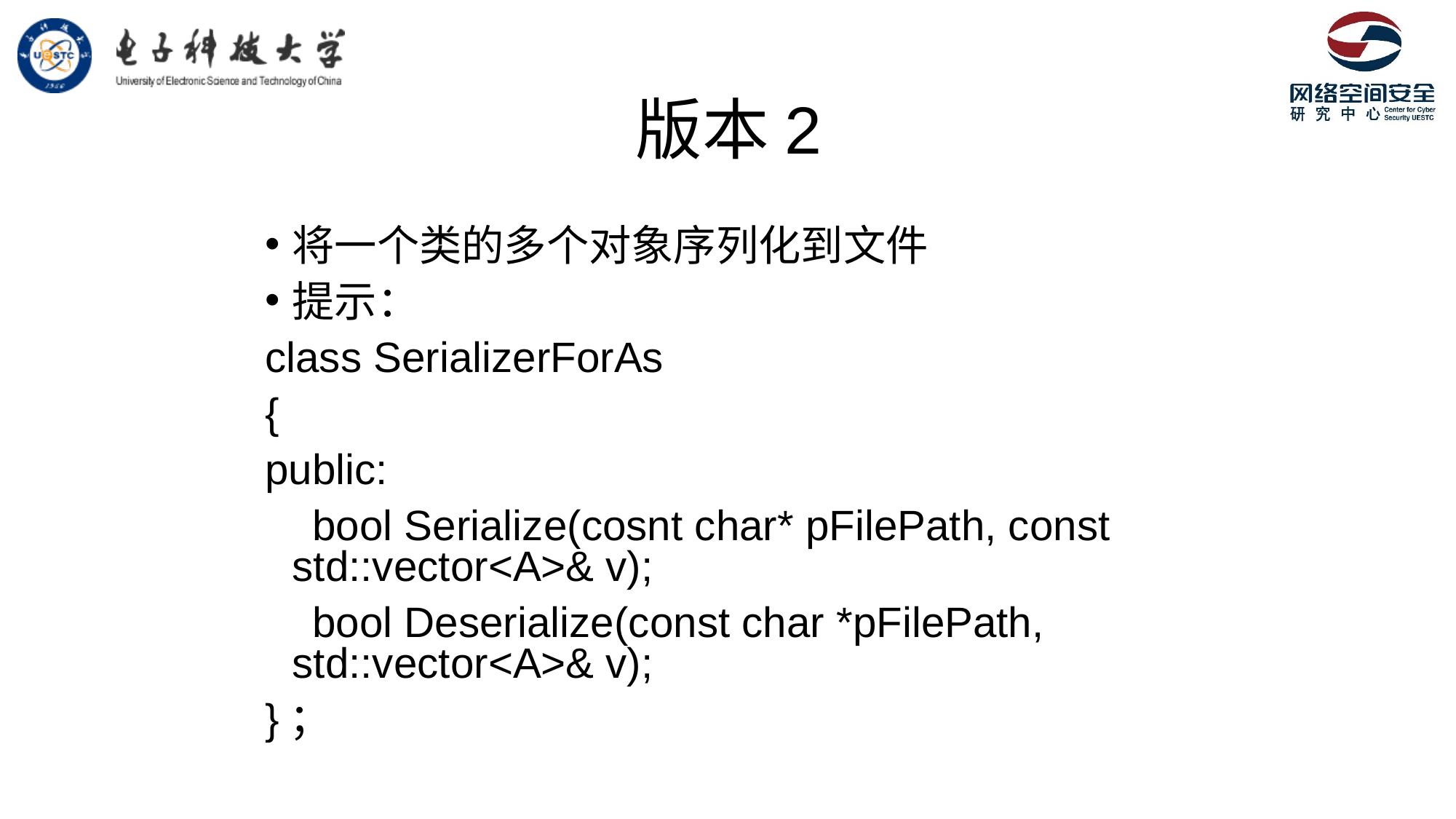

版本2
将一个类的多个对象序列化到文件
提示：
class SerializerForAs
{
public:
    bool Serialize(cosnt char* pFilePath, const std::vector<A>& v);
    bool Deserialize(const char *pFilePath, std::vector<A>& v);
}；